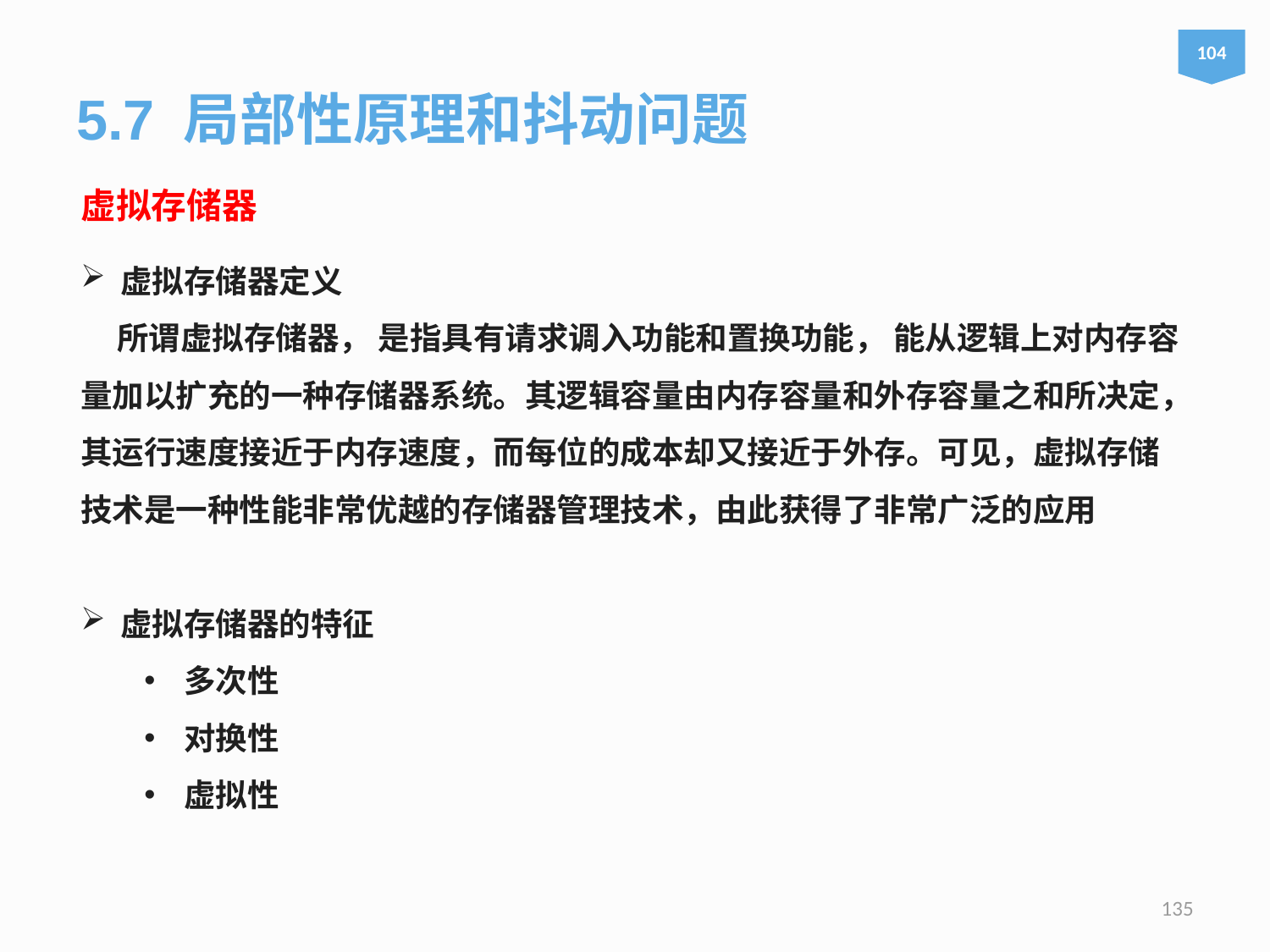

104
5.7 局部性原理和抖动问题

虚拟存储器
虚拟存储器定义
    所谓虚拟存储器， 是指具有请求调入功能和置换功能， 能从逻辑上对内存容量加以扩充的一种存储器系统。其逻辑容量由内存容量和外存容量之和所决定，其运行速度接近于内存速度，而每位的成本却又接近于外存。可见，虚拟存储技术是一种性能非常优越的存储器管理技术，由此获得了非常广泛的应用

虚拟存储器的特征
多次性
对换性
虚拟性

135